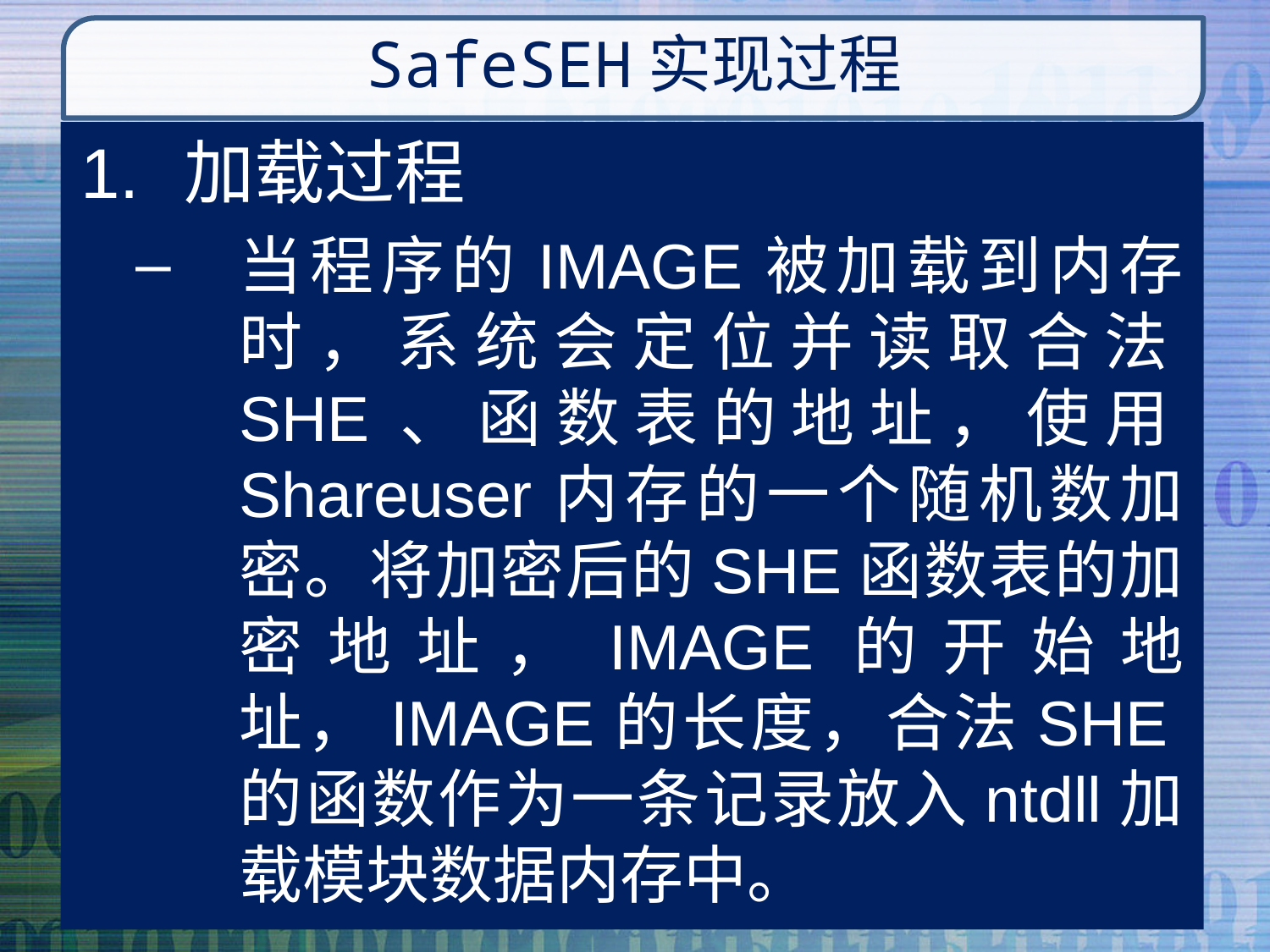

# SafeSEH实现过程
加载过程
当程序的IMAGE被加载到内存时，系统会定位并读取合法SHE、函数表的地址，使用Shareuser内存的一个随机数加密。将加密后的SHE函数表的加密地址，IMAGE的开始地址，IMAGE的长度，合法SHE的函数作为一条记录放入ntdll加载模块数据内存中。